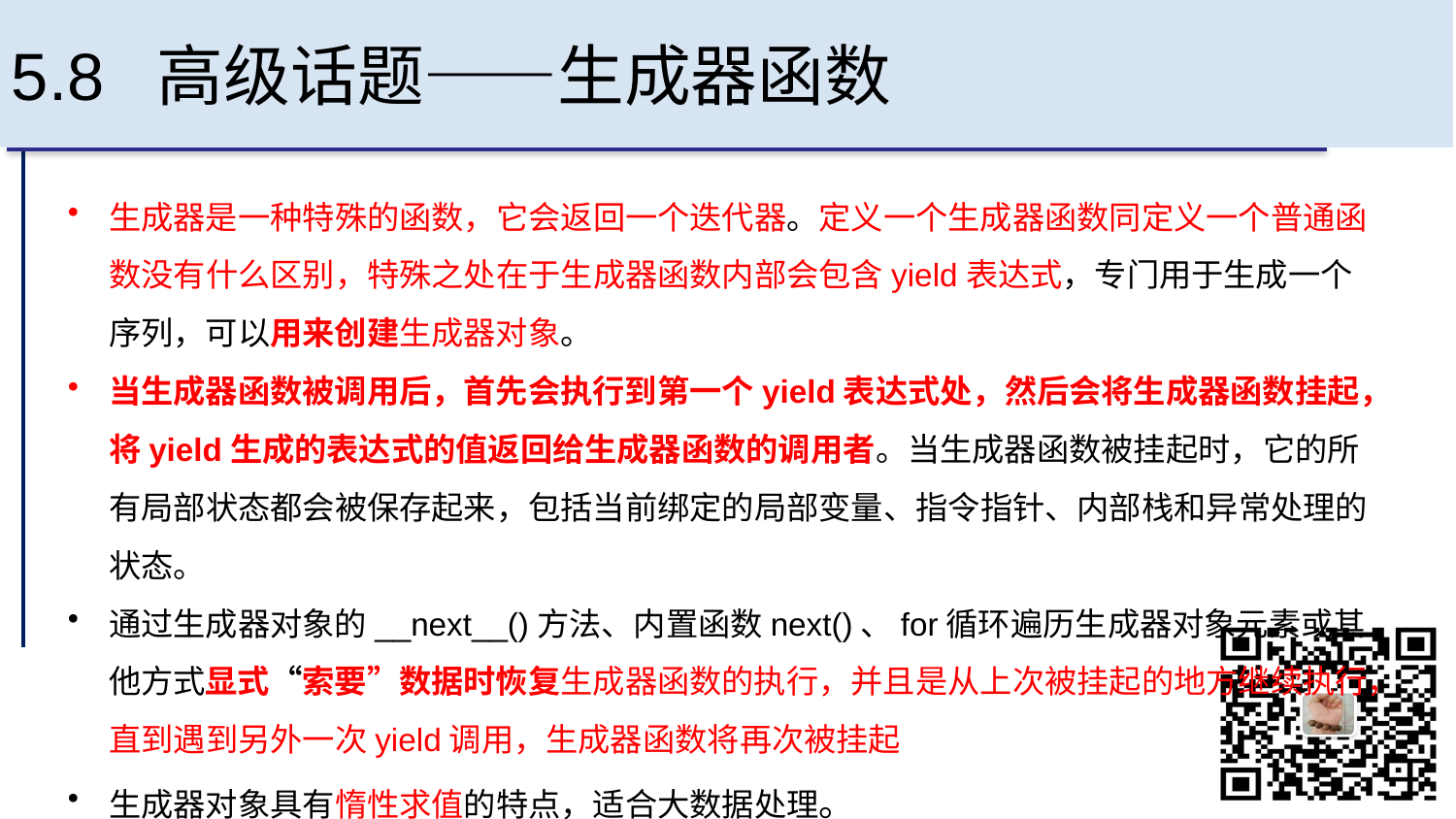

# 5.8  高级话题——生成器函数
生成器是一种特殊的函数，它会返回一个迭代器。定义一个生成器函数同定义一个普通函数没有什么区别，特殊之处在于生成器函数内部会包含yield表达式，专门用于生成一个序列，可以用来创建生成器对象。
当生成器函数被调用后，首先会执行到第一个yield表达式处，然后会将生成器函数挂起，将yield生成的表达式的值返回给生成器函数的调用者。当生成器函数被挂起时，它的所有局部状态都会被保存起来，包括当前绑定的局部变量、指令指针、内部栈和异常处理的状态。
通过生成器对象的__next__()方法、内置函数next()、for循环遍历生成器对象元素或其他方式显式“索要”数据时恢复生成器函数的执行，并且是从上次被挂起的地方继续执行，直到遇到另外一次yield调用，生成器函数将再次被挂起
生成器对象具有惰性求值的特点，适合大数据处理。